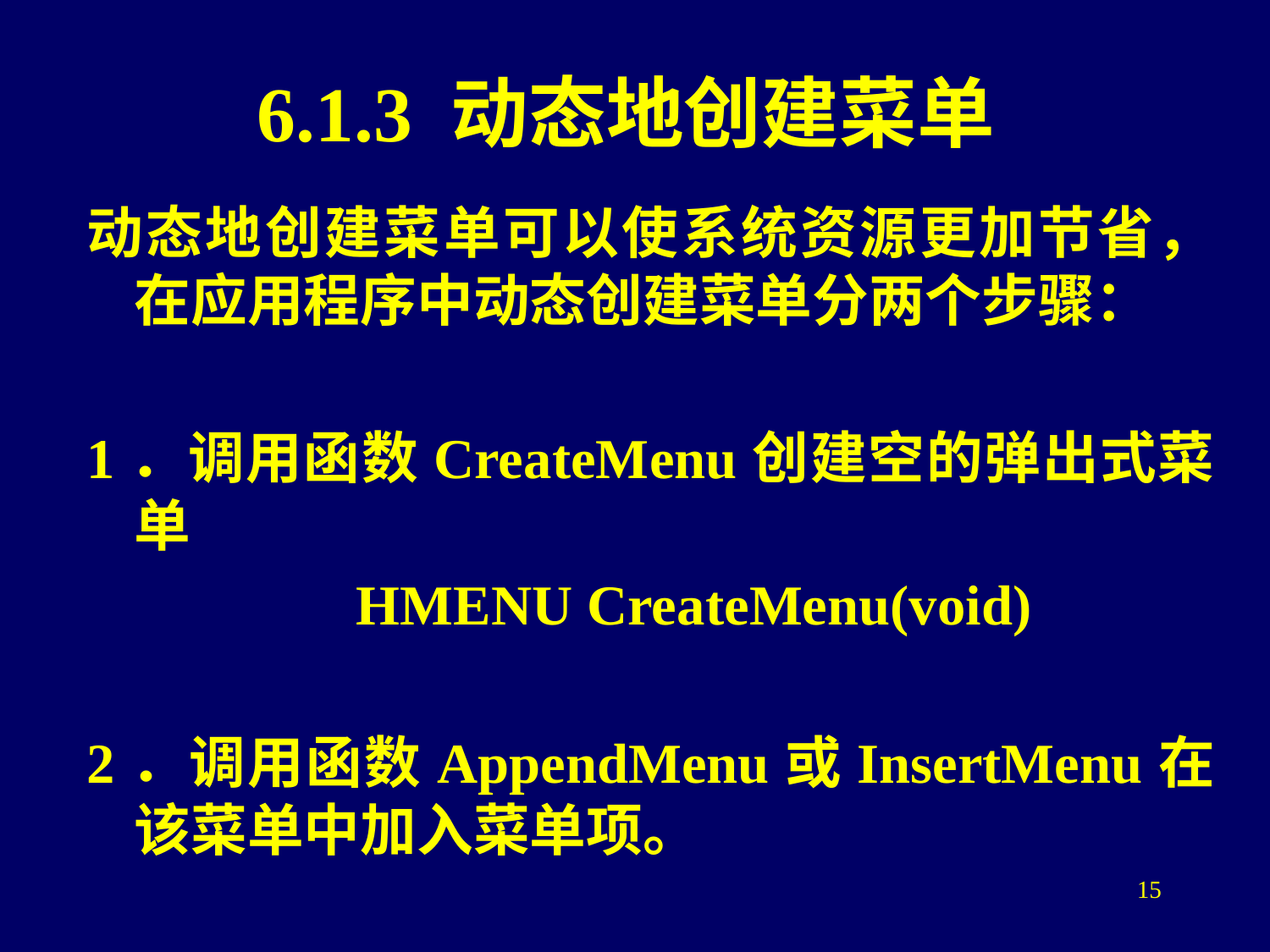

# 6.1.3 动态地创建菜单
动态地创建菜单可以使系统资源更加节省，在应用程序中动态创建菜单分两个步骤：

1．调用函数CreateMenu创建空的弹出式菜单
                   HMENU CreateMenu(void)

2．调用函数AppendMenu或InsertMenu在该菜单中加入菜单项。
15